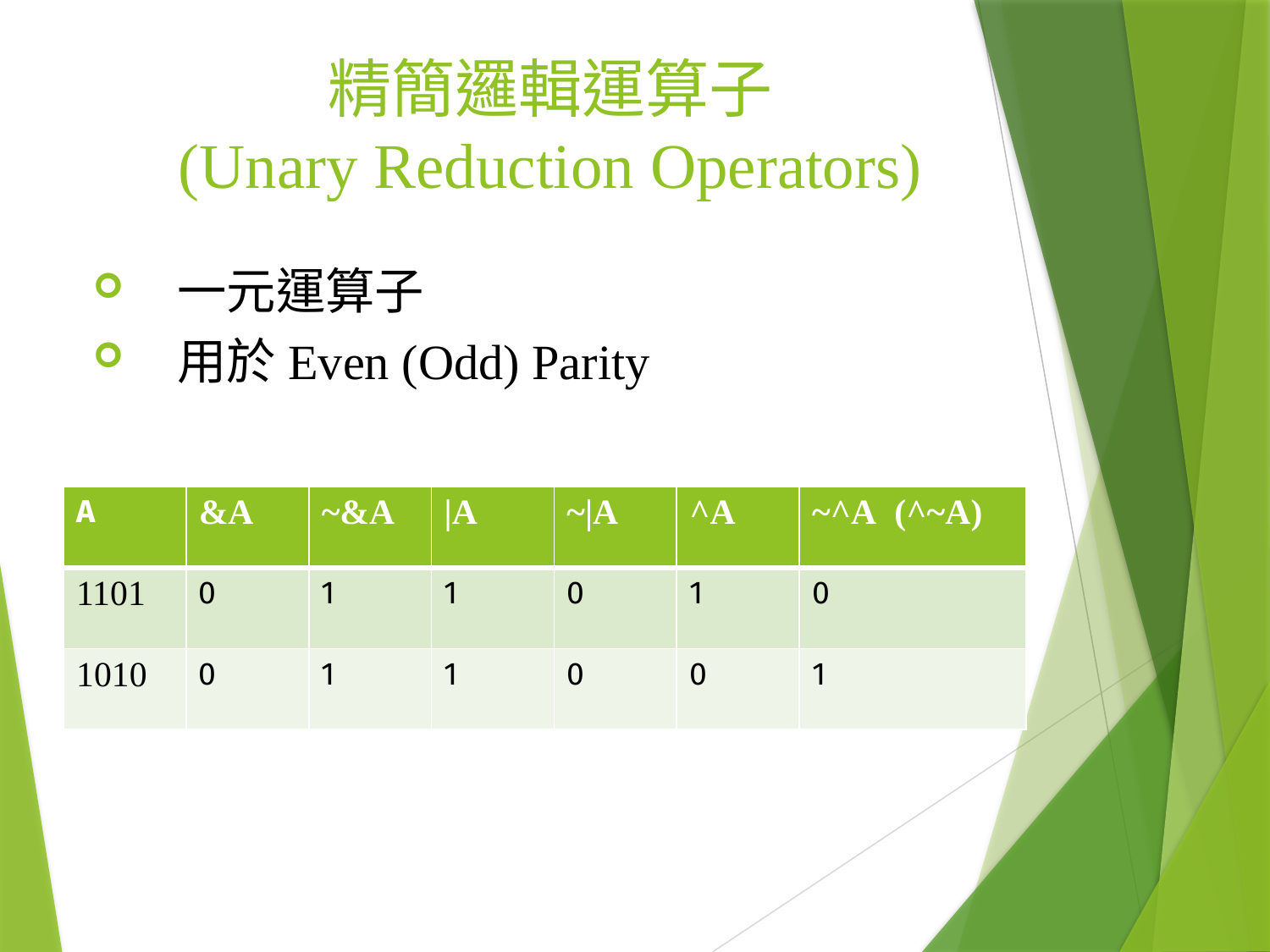

# 精簡邏輯運算子 (Unary Reduction Operators)
一元運算子
用於Even (Odd) Parity
| A | &A | ~&A | |A | ~|A | ^A | ~^A (^~A) |
| --- | --- | --- | --- | --- | --- | --- |
| 1101 | 0 | 1 | 1 | 0 | 1 | 0 |
| 1010 | 0 | 1 | 1 | 0 | 0 | 1 |